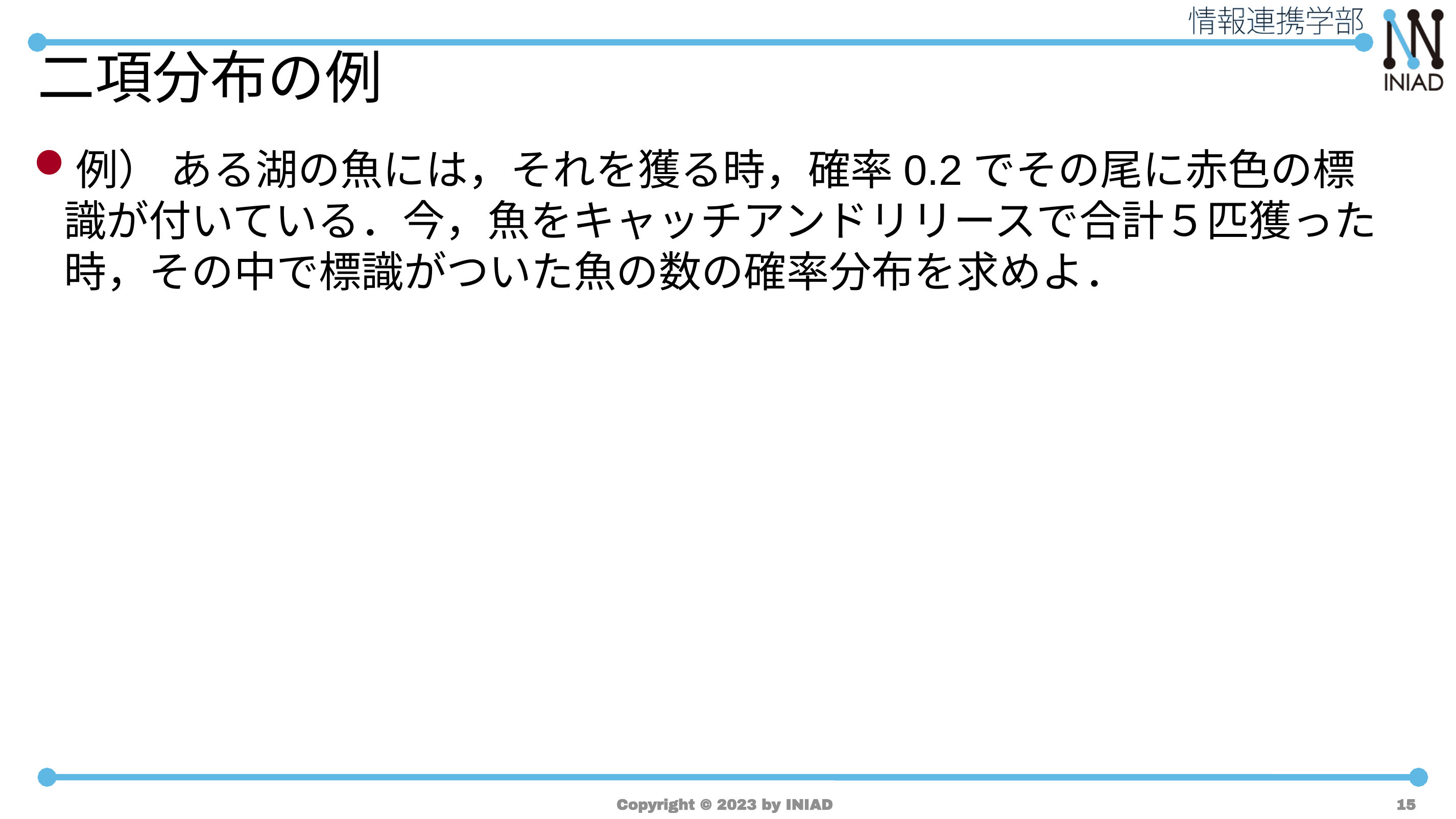

# 二項分布の例
例） ある湖の魚には，それを獲る時，確率0.2でその尾に赤色の標識が付いている．今，魚をキャッチアンドリリースで合計５匹獲った時，その中で標識がついた魚の数の確率分布を求めよ．
Copyright © 2023 by INIAD
15